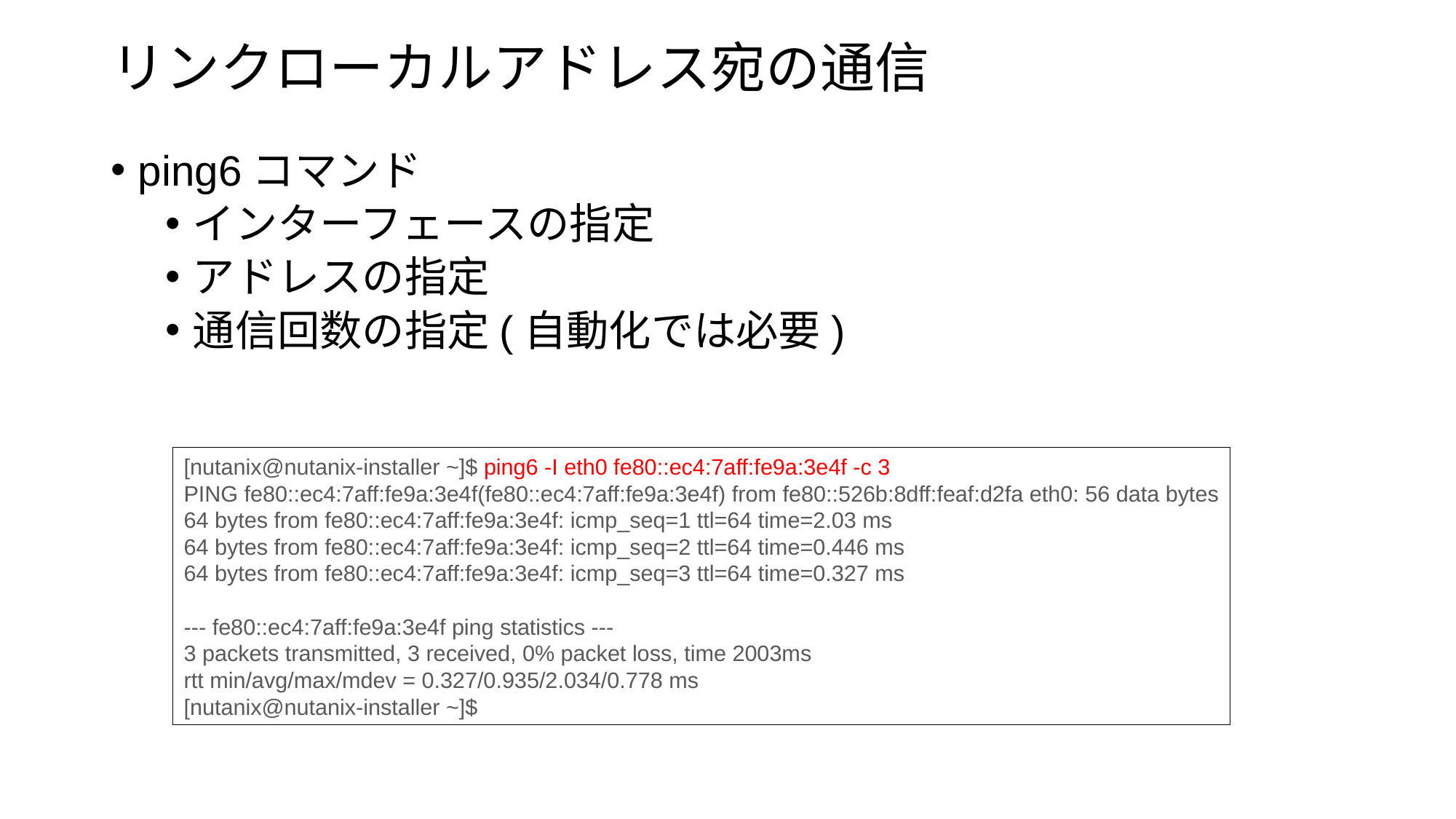

# リンクローカルアドレス宛の通信
ping6コマンド
インターフェースの指定
アドレスの指定
通信回数の指定(自動化では必要)
[nutanix@nutanix-installer ~]$ ping6 -I eth0 fe80::ec4:7aff:fe9a:3e4f -c 3
PING fe80::ec4:7aff:fe9a:3e4f(fe80::ec4:7aff:fe9a:3e4f) from fe80::526b:8dff:feaf:d2fa eth0: 56 data bytes
64 bytes from fe80::ec4:7aff:fe9a:3e4f: icmp_seq=1 ttl=64 time=2.03 ms
64 bytes from fe80::ec4:7aff:fe9a:3e4f: icmp_seq=2 ttl=64 time=0.446 ms
64 bytes from fe80::ec4:7aff:fe9a:3e4f: icmp_seq=3 ttl=64 time=0.327 ms

--- fe80::ec4:7aff:fe9a:3e4f ping statistics ---
3 packets transmitted, 3 received, 0% packet loss, time 2003ms
rtt min/avg/max/mdev = 0.327/0.935/2.034/0.778 ms
[nutanix@nutanix-installer ~]$